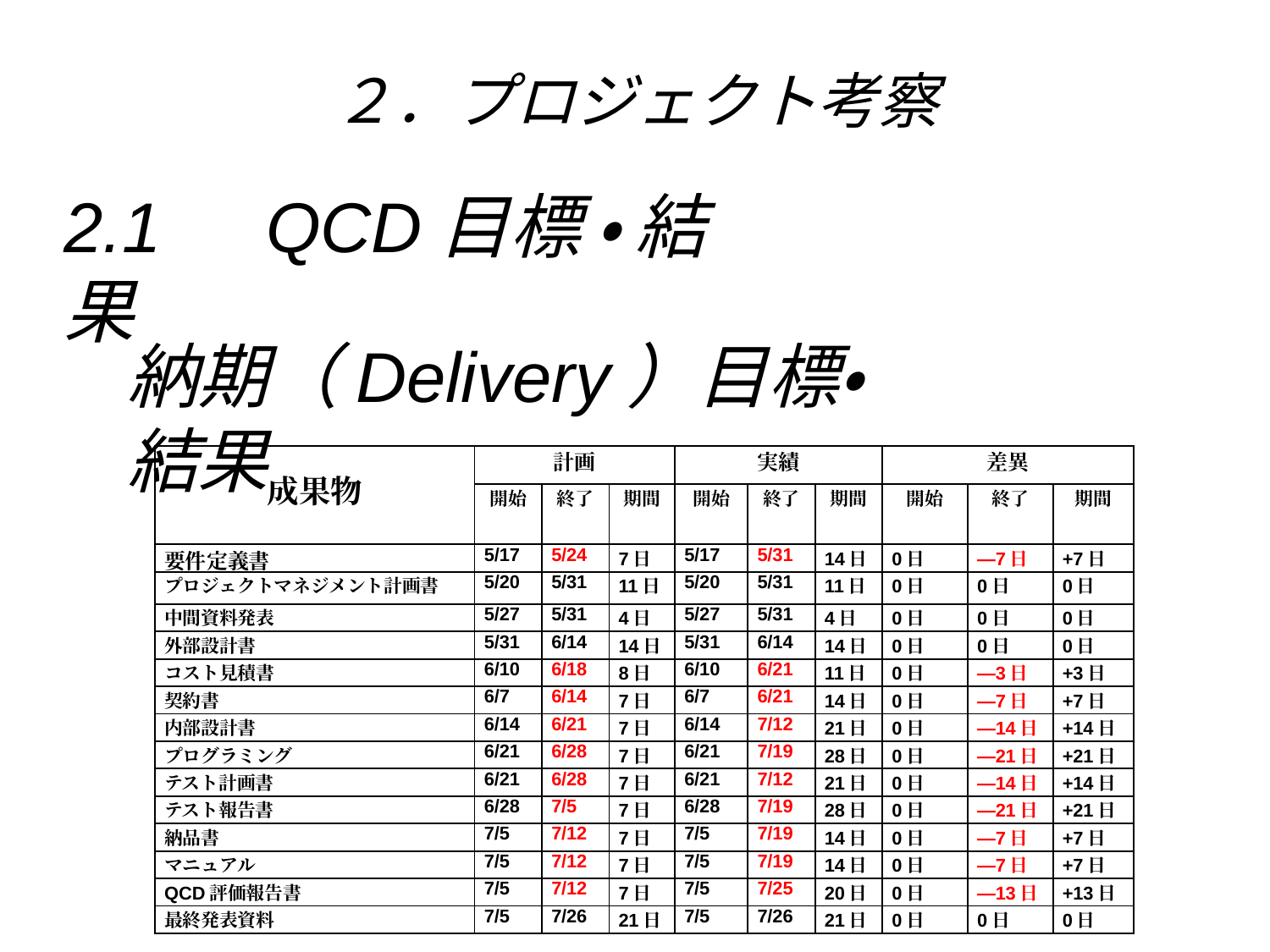

# ２．プロジェクト考察
2.1　QCD目標 ・ 結果
納期（Delivery）目標・結果

| 成果物 | 計画 |  |  | 実績 |  |  | 差異 |  |  |
| --- | --- | --- | --- | --- | --- | --- | --- | --- | --- |
|  | 開始 | 終了 | 期間 | 開始 | 終了 | 期間 | 開始 | 終了 | 期間 |
| 要件定義書 | 5/17 | 5/24 | 7日 | 5/17 | 5/31 | 14日 | 0日 | —7日 | +7日 |
| プロジェクトマネジメント計画書 | 5/20 | 5/31 | 11日 | 5/20 | 5/31 | 11日 | 0日 | 0日 | 0日 |
| 中間資料発表 | 5/27 | 5/31 | 4日 | 5/27 | 5/31 | 4日 | 0日 | 0日 | 0日 |
| 外部設計書 | 5/31 | 6/14 | 14日 | 5/31 | 6/14 | 14日 | 0日 | 0日 | 0日 |
| コスト見積書 | 6/10 | 6/18 | 8日 | 6/10 | 6/21 | 11日 | 0日 | —3日 | +3日 |
| 契約書 | 6/7 | 6/14 | 7日 | 6/7 | 6/21 | 14日 | 0日 | —7日 | +7日 |
| 内部設計書 | 6/14 | 6/21 | 7日 | 6/14 | 7/12 | 21日 | 0日 | —14日 | +14日 |
| プログラミング | 6/21 | 6/28 | 7日 | 6/21 | 7/19 | 28日 | 0日 | —21日 | +21日 |
| テスト計画書 | 6/21 | 6/28 | 7日 | 6/21 | 7/12 | 21日 | 0日 | —14日 | +14日 |
| テスト報告書 | 6/28 | 7/5 | 7日 | 6/28 | 7/19 | 28日 | 0日 | —21日 | +21日 |
| 納品書 | 7/5 | 7/12 | 7日 | 7/5 | 7/19 | 14日 | 0日 | —7日 | +7日 |
| マニュアル | 7/5 | 7/12 | 7日 | 7/5 | 7/19 | 14日 | 0日 | —7日 | +7日 |
| QCD評価報告書 | 7/5 | 7/12 | 7日 | 7/5 | 7/25 | 20日 | 0日 | —13日 | +13日 |
| 最終発表資料 | 7/5 | 7/26 | 21日 | 7/5 | 7/26 | 21日 | 0日 | 0日 | 0日 |